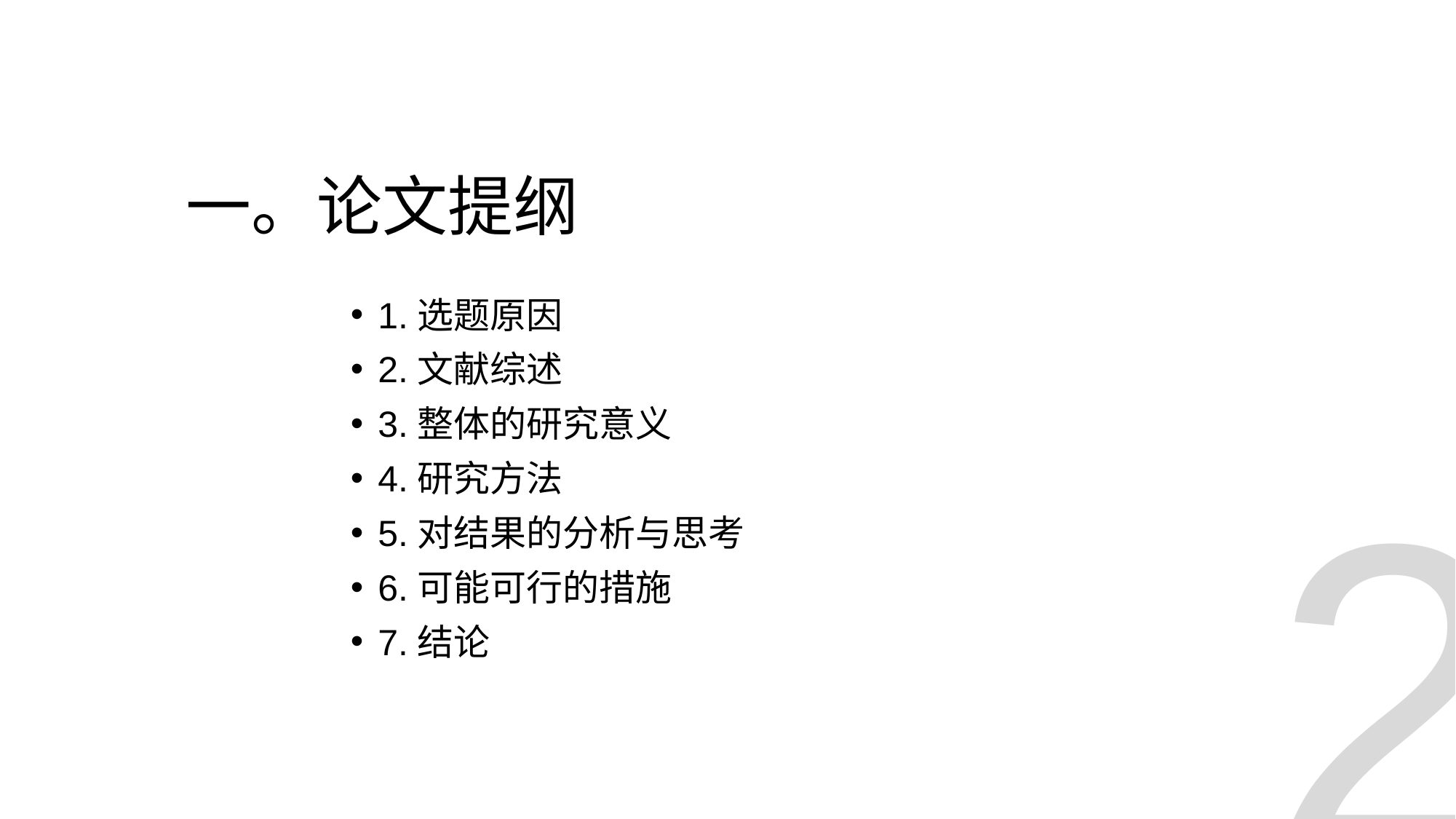

# 一。论文提纲
1.选题原因
2.文献综述
3.整体的研究意义
4.研究方法
5.对结果的分析与思考
6.可能可行的措施
7.结论
2